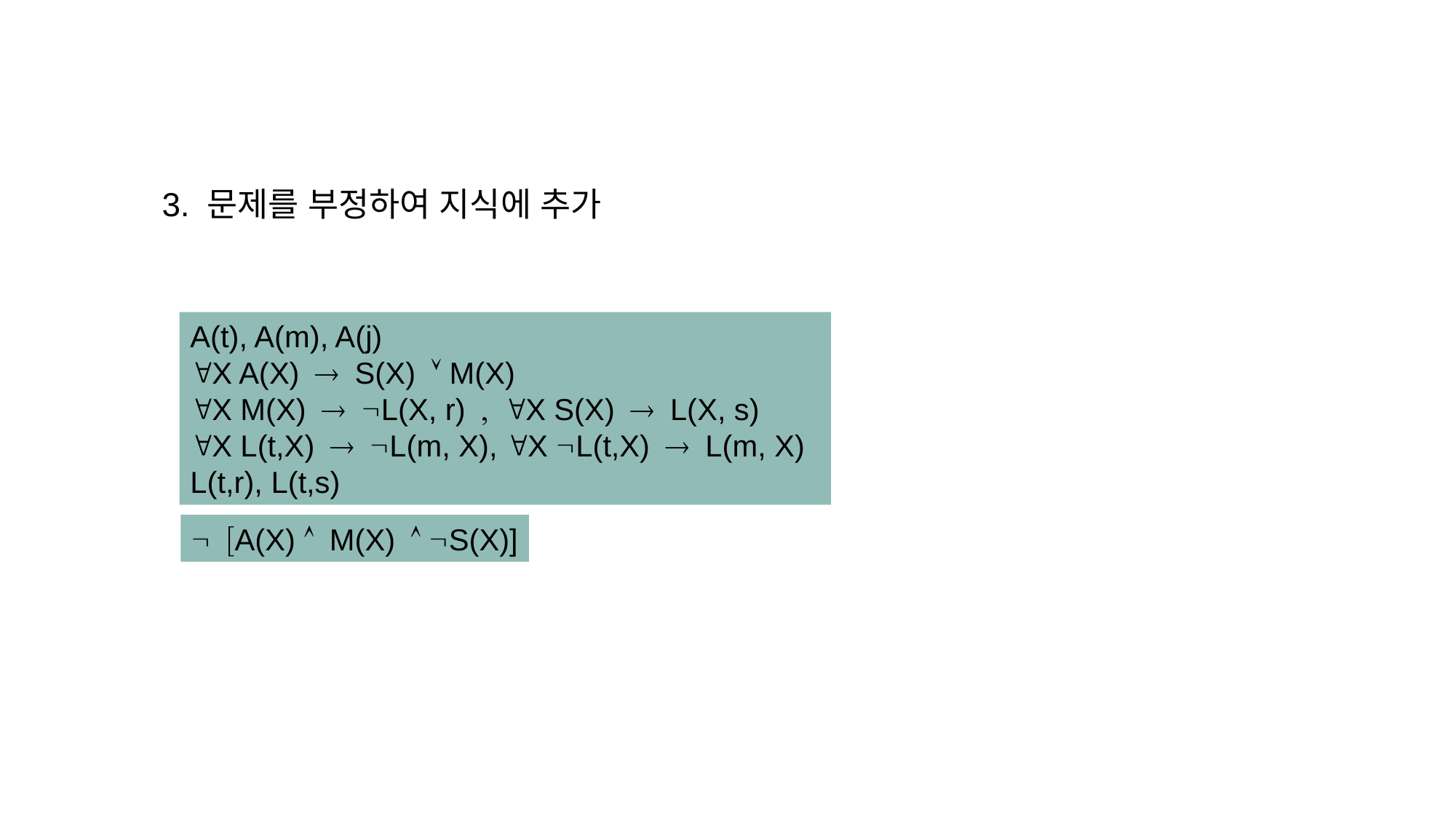

3. 문제를 부정하여 지식에 추가
A(t), A(m), A(j)
∀X A(X) → S(X) ∨ M(X)
∀X M(X) → ¬L(X, r) , ∀X S(X) → L(X, s)
∀X L(t,X) → ¬L(m, X), ∀X ¬L(t,X) → L(m, X)
L(t,r), L(t,s)
¬ [A(X) ∧ M(X) ∧ ¬S(X)]